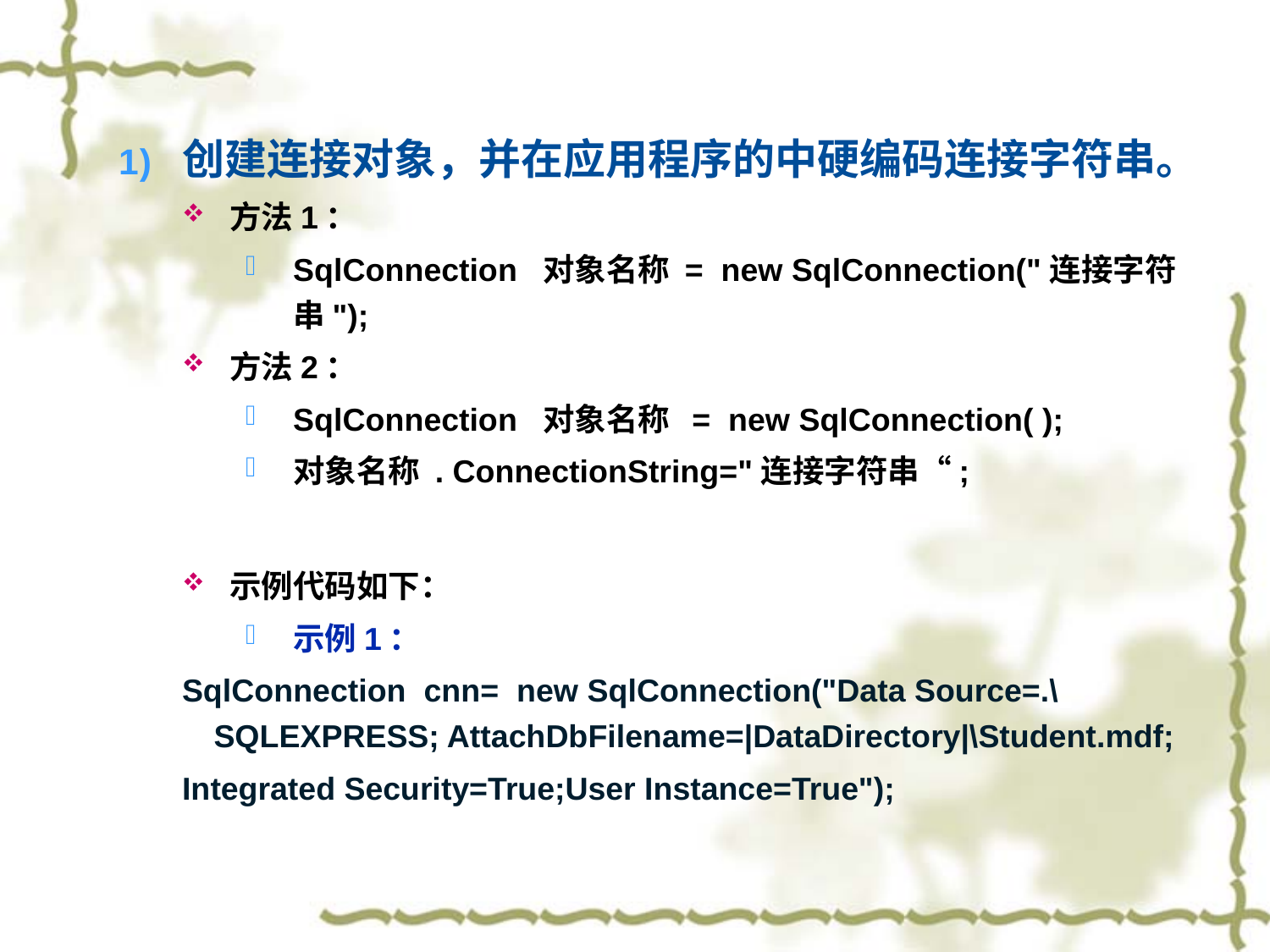

创建连接对象，并在应用程序的中硬编码连接字符串。
方法1：
SqlConnection  对象名称 =  new SqlConnection("连接字符串");
方法2：
SqlConnection  对象名称  =  new SqlConnection( );
对象名称 . ConnectionString="连接字符串“;

示例代码如下：
示例1：
SqlConnection  cnn=  new SqlConnection("Data Source=.\SQLEXPRESS; AttachDbFilename=|DataDirectory|\Student.mdf;
Integrated Security=True;User Instance=True");